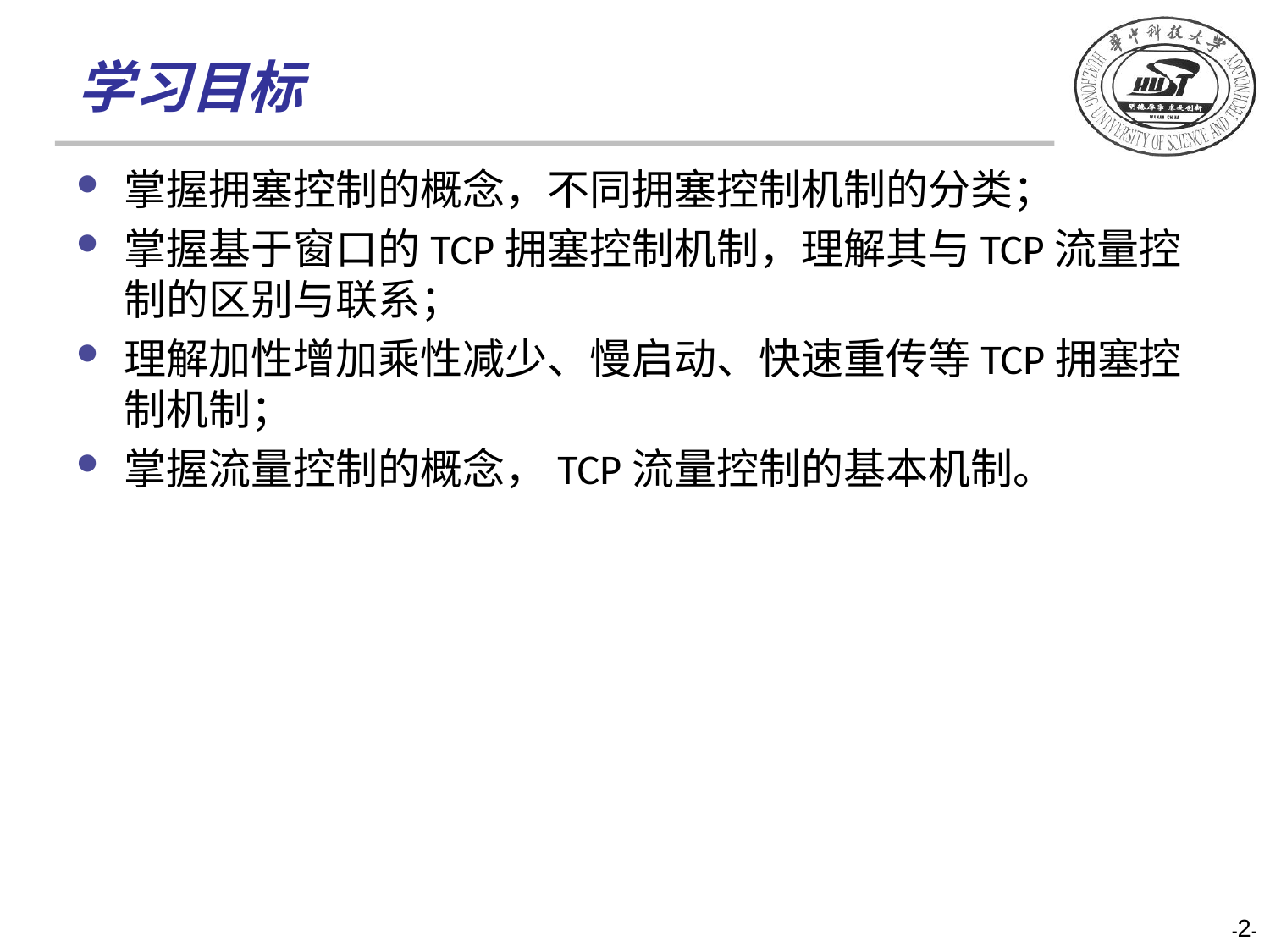

学习目标
掌握拥塞控制的概念，不同拥塞控制机制的分类；
掌握基于窗口的TCP拥塞控制机制，理解其与TCP流量控制的区别与联系；
理解加性增加乘性减少、慢启动、快速重传等TCP拥塞控制机制；
掌握流量控制的概念，TCP流量控制的基本机制。
-2-